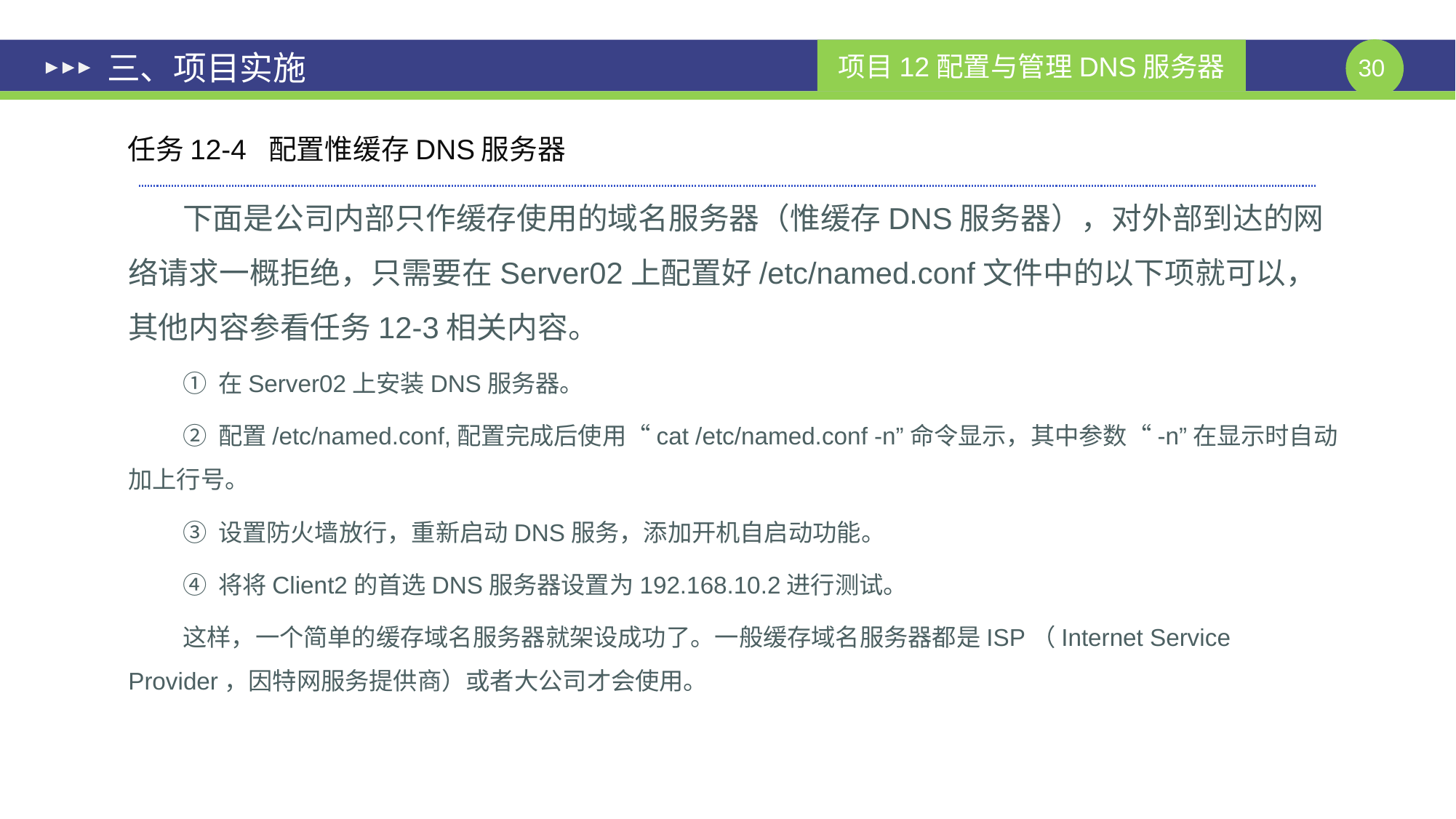

# 三、项目实施
 任务12-4  配置惟缓存DNS服务器
下面是公司内部只作缓存使用的域名服务器（惟缓存DNS服务器），对外部到达的网络请求一概拒绝，只需要在Server02上配置好/etc/named.conf文件中的以下项就可以，其他内容参看任务12-3相关内容。
① 在Server02上安装DNS服务器。
② 配置/etc/named.conf,配置完成后使用“cat /etc/named.conf -n”命令显示，其中参数“-n”在显示时自动加上行号。
③ 设置防火墙放行，重新启动DNS服务，添加开机自启动功能。
④ 将将Client2的首选DNS服务器设置为192.168.10.2进行测试。
这样，一个简单的缓存域名服务器就架设成功了。一般缓存域名服务器都是ISP（Internet Service Provider，因特网服务提供商）或者大公司才会使用。